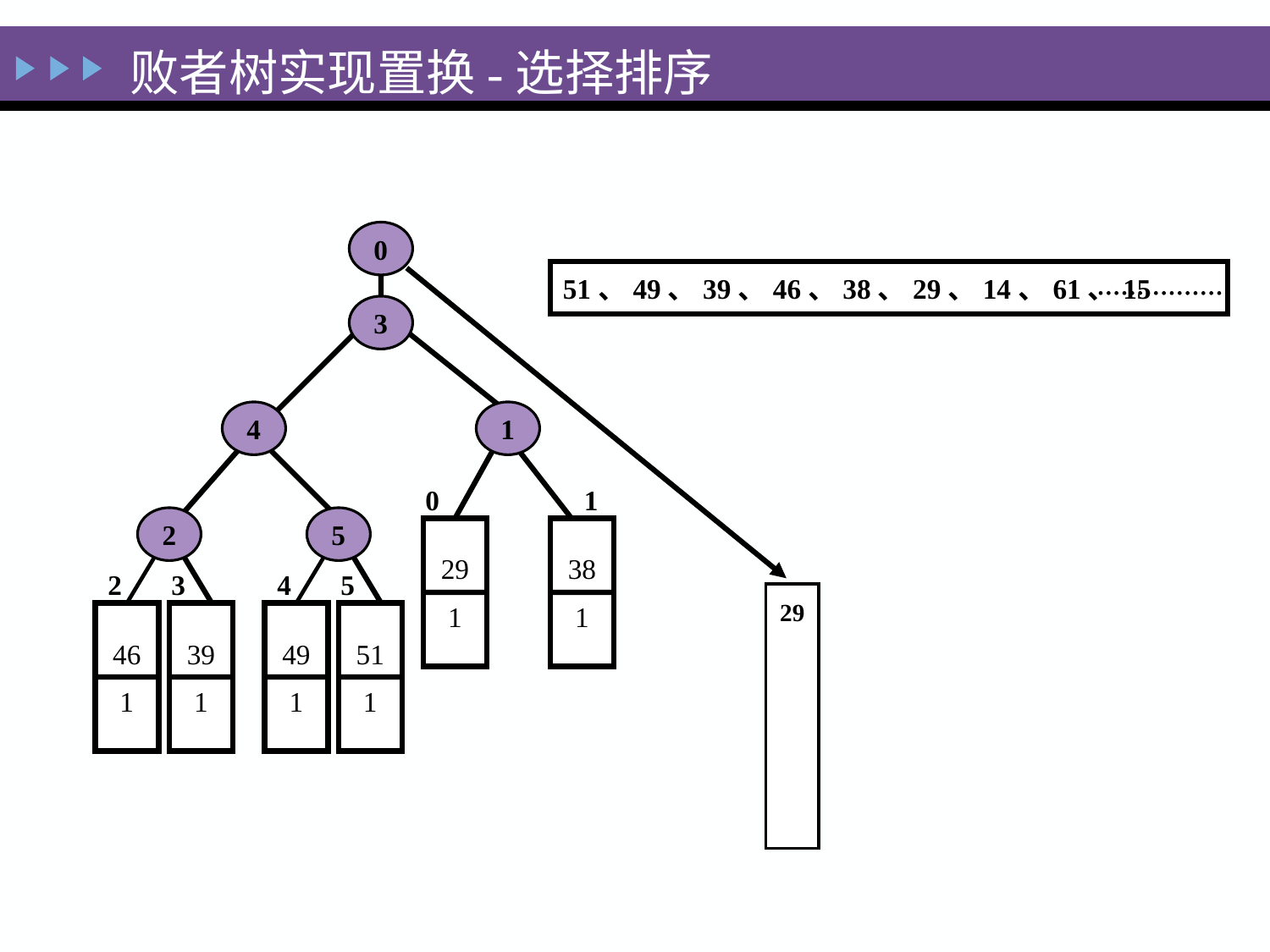

败者树实现置换-选择排序
0

51、49、39、46、38、29、14、61、15

3

4
1

0
1
2
5
29
1
38
1

2
3
4
5
29

46
1
39
1
49
1
51
1